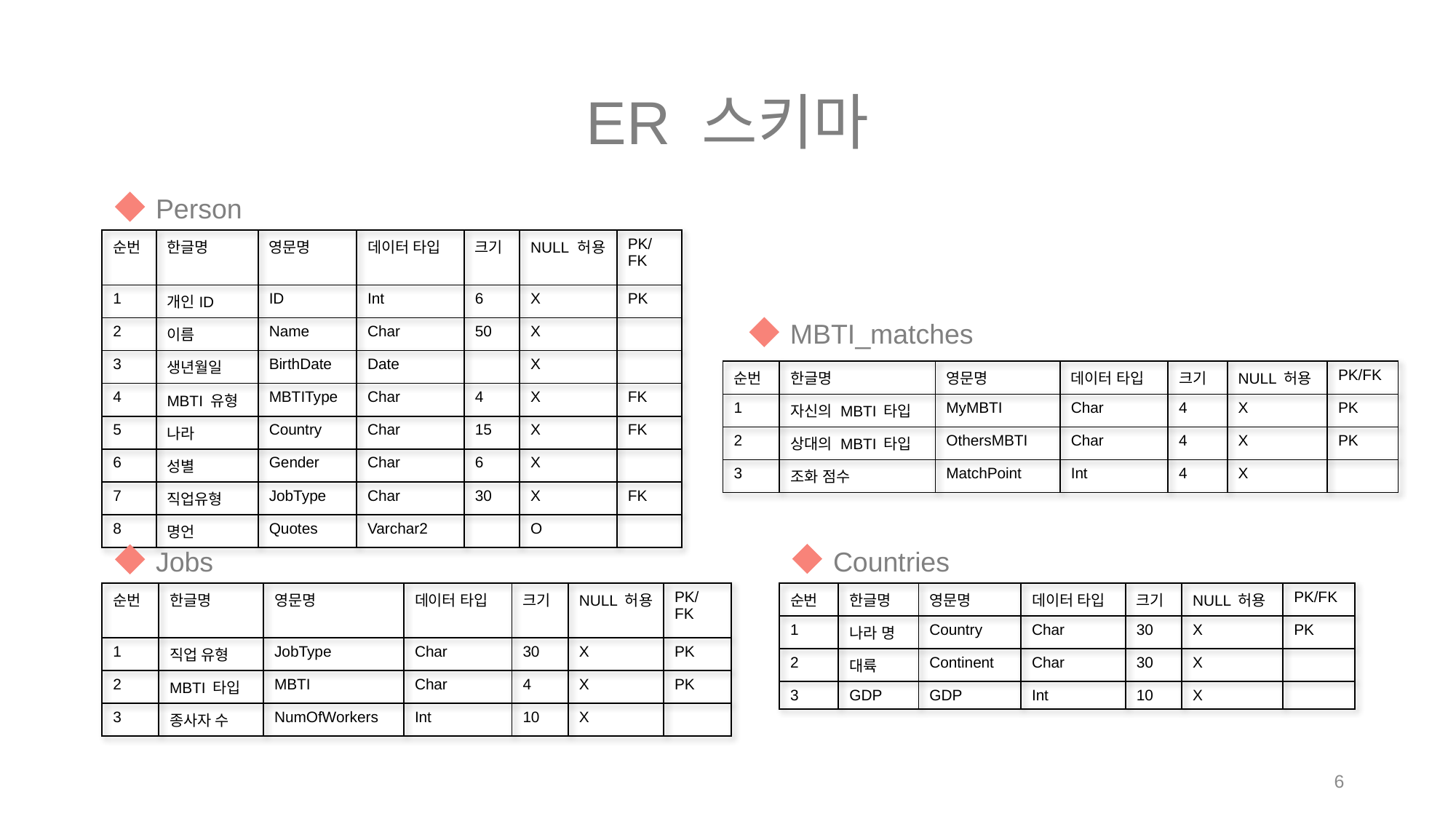

ER 스키마
Person

| 순번 | 한글명 | 영문명 | 데이터 타입 | 크기 | NULL 허용 | PK/FK |
| --- | --- | --- | --- | --- | --- | --- |
| 1 | 개인ID | ID | Int | 6 | X | PK |
| 2 | 이름 | Name | Char | 50 | X |  |
| 3 | 생년월일 | BirthDate | Date |  | X |  |
| 4 | MBTI 유형 | MBTIType | Char | 4 | X | FK |
| 5 | 나라 | Country | Char | 15 | X | FK |
| 6 | 성별 | Gender | Char | 6 | X |  |
| 7 | 직업유형 | JobType | Char | 30 | X | FK |
| 8 | 명언 | Quotes | Varchar2 |  | O |  |
MBTI_matches

| 순번 | 한글명 | 영문명 | 데이터 타입 | 크기 | NULL 허용 | PK/FK |
| --- | --- | --- | --- | --- | --- | --- |
| 1 | 자신의 MBTI 타입 | MyMBTI | Char | 4 | X | PK |
| 2 | 상대의 MBTI 타입 | OthersMBTI | Char | 4 | X | PK |
| 3 | 조화 점수 | MatchPoint | Int | 4 | X |  |
Jobs
Countries

| 순번 | 한글명 | 영문명 | 데이터 타입 | 크기 | NULL 허용 | PK/FK |
| --- | --- | --- | --- | --- | --- | --- |
| 1 | 직업 유형 | JobType | Char | 30 | X | PK |
| 2 | MBTI 타입 | MBTI | Char | 4 | X | PK |
| 3 | 종사자 수 | NumOfWorkers | Int | 10 | X |  |
| 순번 | 한글명 | 영문명 | 데이터 타입 | 크기 | NULL 허용 | PK/FK |
| --- | --- | --- | --- | --- | --- | --- |
| 1 | 나라 명 | Country | Char | 30 | X | PK |
| 2 | 대륙 | Continent | Char | 30 | X |  |
| 3 | GDP | GDP | Int | 10 | X |  |
6